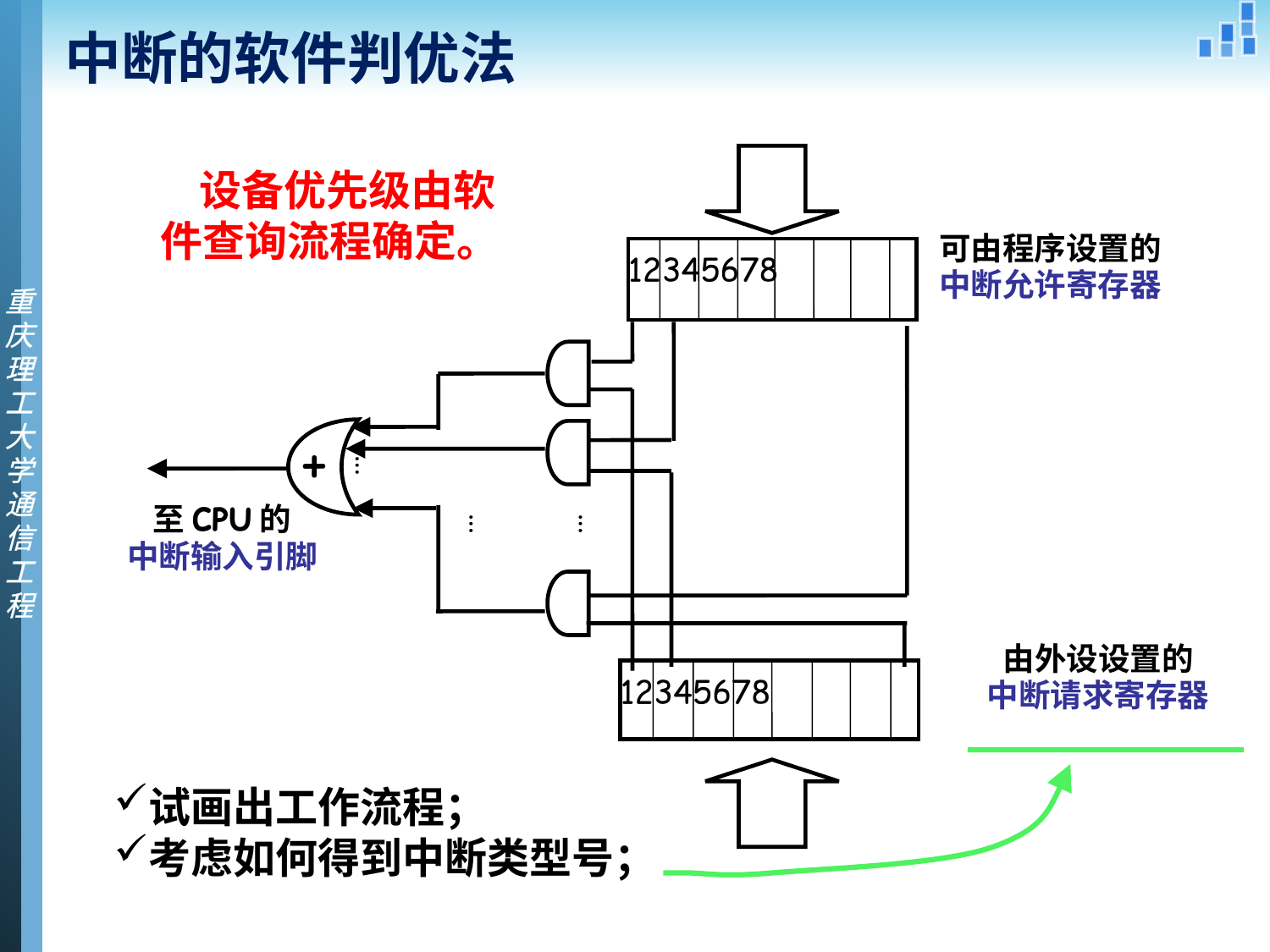

# 中断的软件判优法

   设备优先级由软件查询流程确定。
可由程序设置的中断允许寄存器

12345678

+
…
…
…

至CPU的
中断输入引脚
由外设设置的
中断请求寄存器

12345678

试画出工作流程；
考虑如何得到中断类型号；
35